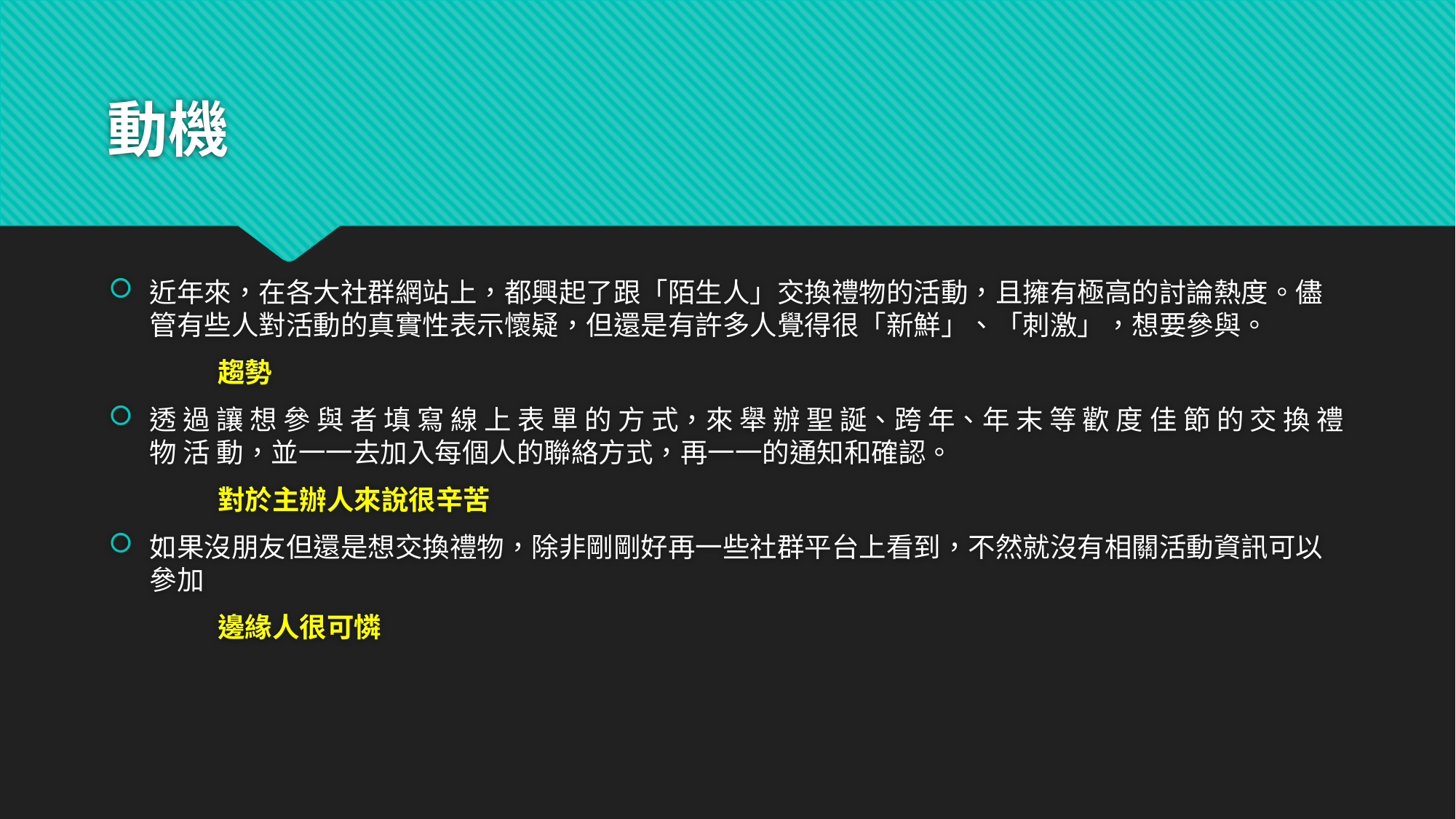

# 動機
近年來，在各大社群網站上，都興起了跟「陌生人」交換禮物的活動，且擁有極高的討論熱度。儘管有些人對活動的真實性表示懷疑，但還是有許多人覺得很「新鮮」、「刺激」，想要參與。
	趨勢
透 過 讓 想 參 與 者 填 寫 線 上 表 單 的 方 式，來 舉 辦 聖 誕、跨 年、年 末 等 歡 度 佳 節 的 交 換 禮 物 活 動，並一一去加入每個人的聯絡方式，再一一的通知和確認。
	對於主辦人來說很辛苦
如果沒朋友但還是想交換禮物，除非剛剛好再一些社群平台上看到，不然就沒有相關活動資訊可以參加
	邊緣人很可憐